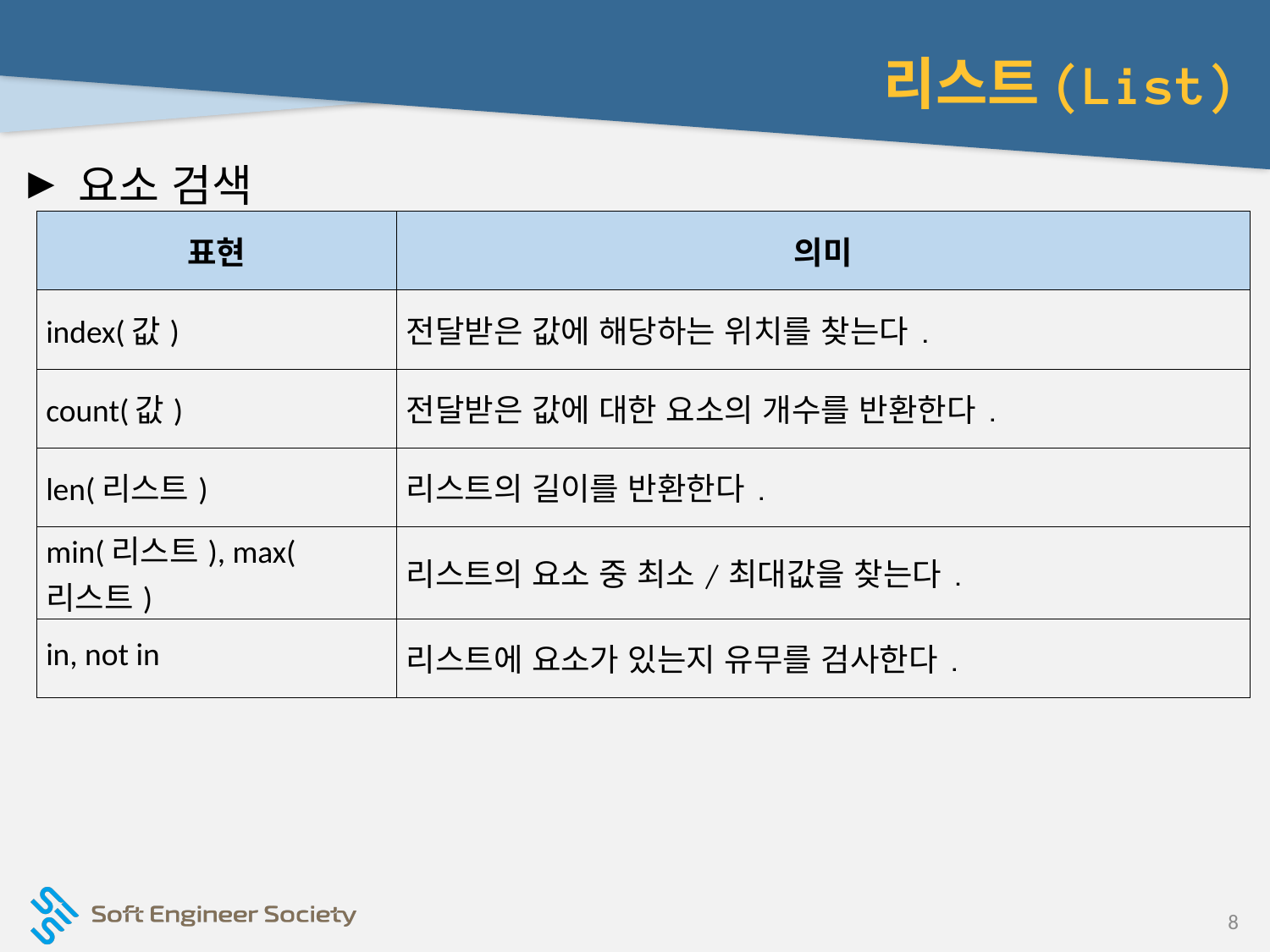

# 리스트(List)
요소 검색
| 표현 | 의미 |
| --- | --- |
| index(값) | 전달받은 값에 해당하는 위치를 찾는다. |
| count(값) | 전달받은 값에 대한 요소의 개수를 반환한다. |
| len(리스트) | 리스트의 길이를 반환한다. |
| min(리스트), max(리스트) | 리스트의 요소 중 최소/최대값을 찾는다. |
| in, not in | 리스트에 요소가 있는지 유무를 검사한다. |
8